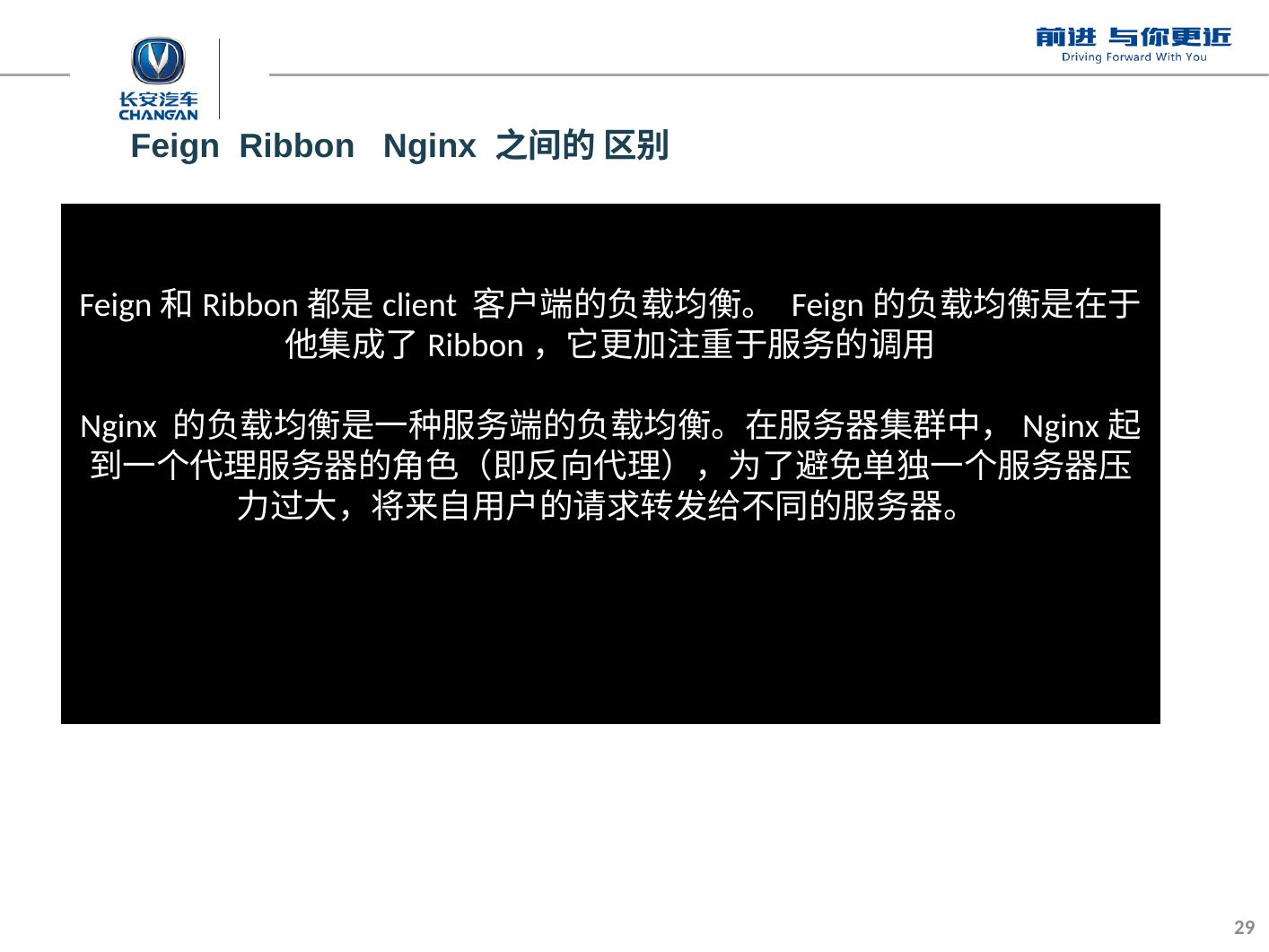

Feign  Ribbon   Nginx 之间的 区别
Feign和Ribbon都是client 客户端的负载均衡。 Feign的负载均衡是在于他集成了Ribbon，它更加注重于服务的调用

Nginx 的负载均衡是一种服务端的负载均衡。在服务器集群中，Nginx起到一个代理服务器的角色（即反向代理），为了避免单独一个服务器压力过大，将来自用户的请求转发给不同的服务器。